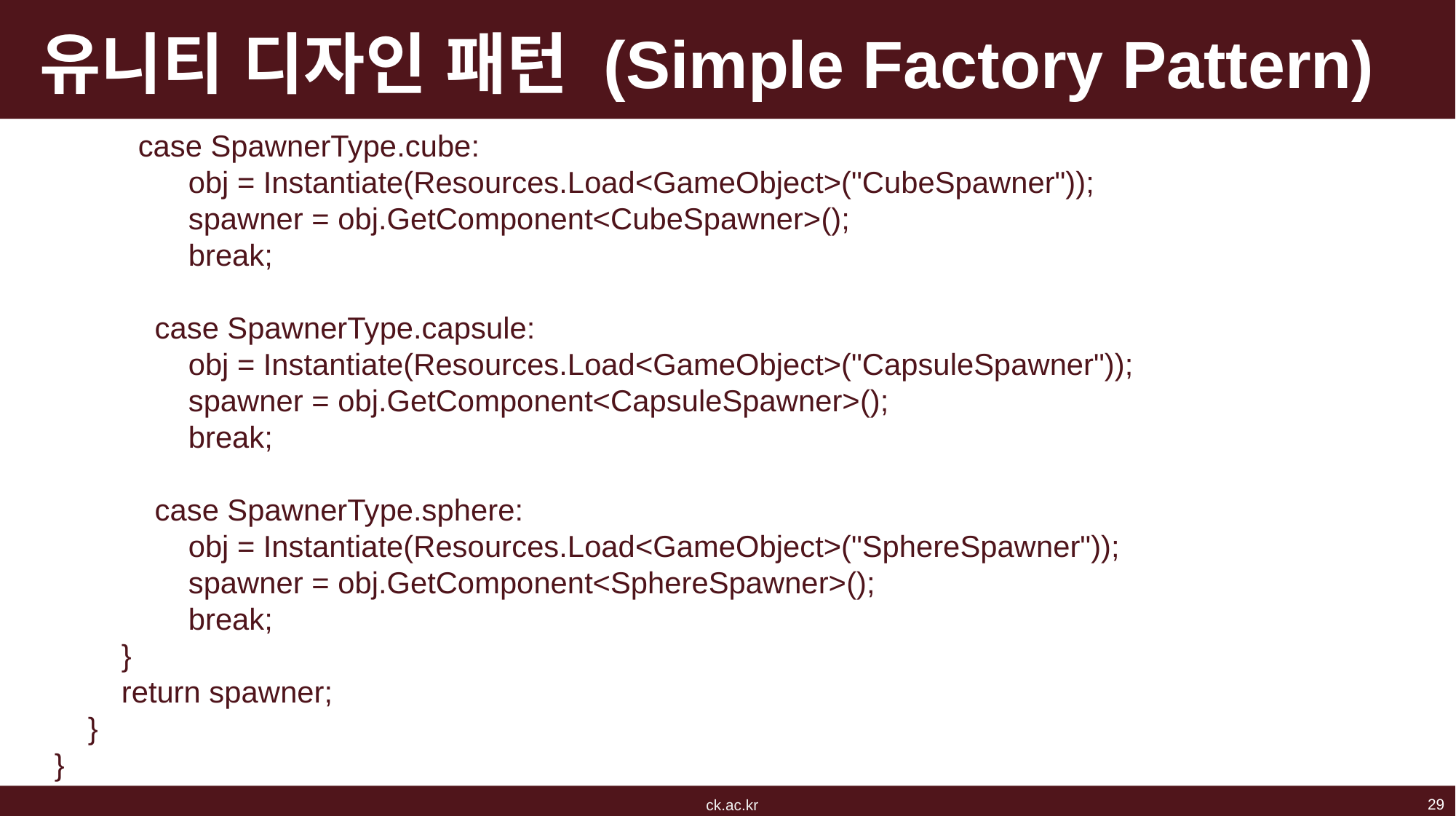

# 유니티 디자인 패턴 (Simple Factory Pattern)
          case SpawnerType.cube:
                obj = Instantiate(Resources.Load<GameObject>("CubeSpawner"));
                spawner = obj.GetComponent<CubeSpawner>();
                break;

            case SpawnerType.capsule:
                obj = Instantiate(Resources.Load<GameObject>("CapsuleSpawner"));
                spawner = obj.GetComponent<CapsuleSpawner>();
                break;

            case SpawnerType.sphere:
                obj = Instantiate(Resources.Load<GameObject>("SphereSpawner"));
                spawner = obj.GetComponent<SphereSpawner>();
                break;
        }
        return spawner;
    }
}
29
ck.ac.kr